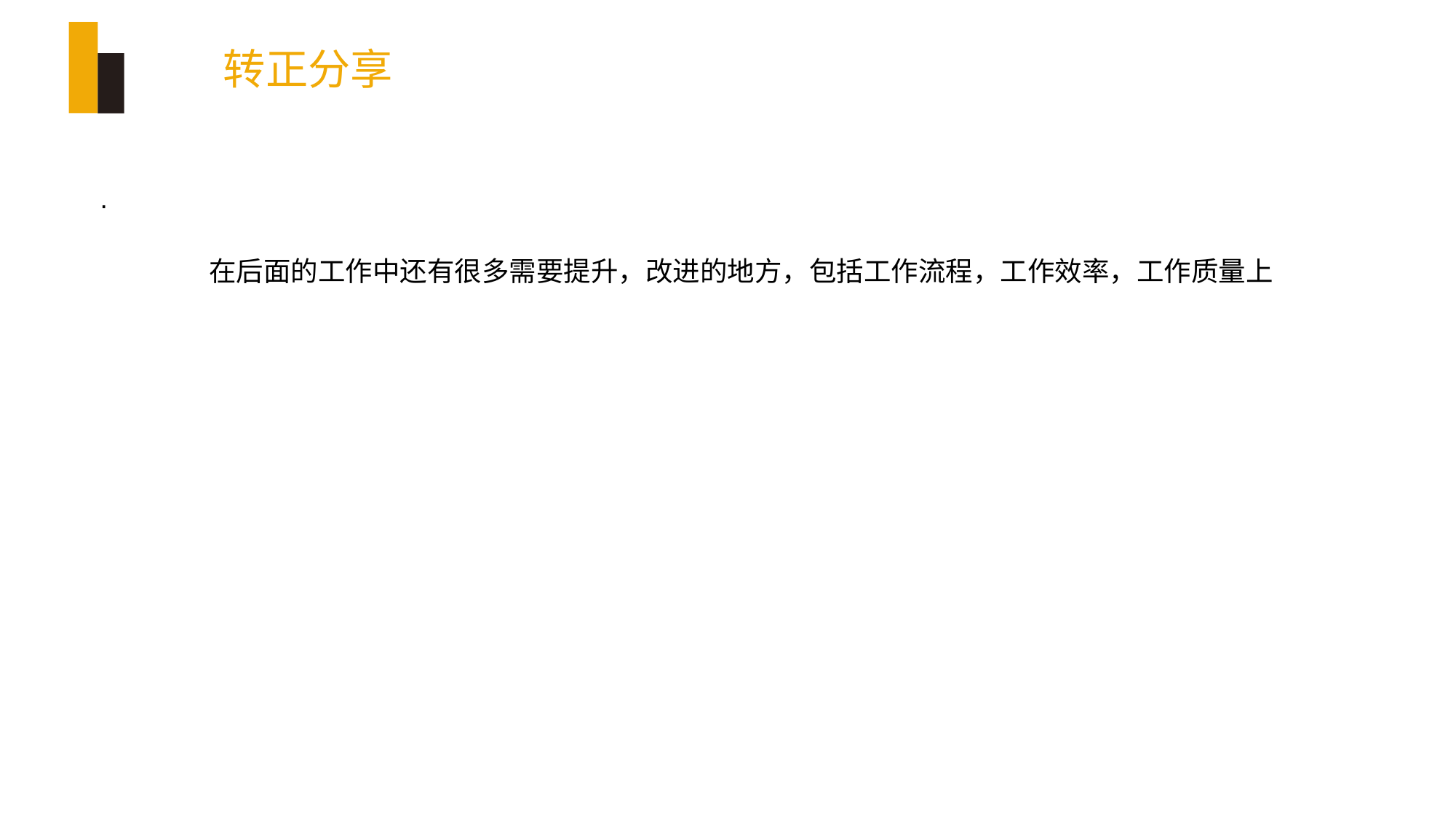

转正分享
.
在后面的工作中还有很多需要提升，改进的地方，包括工作流程，工作效率，工作质量上